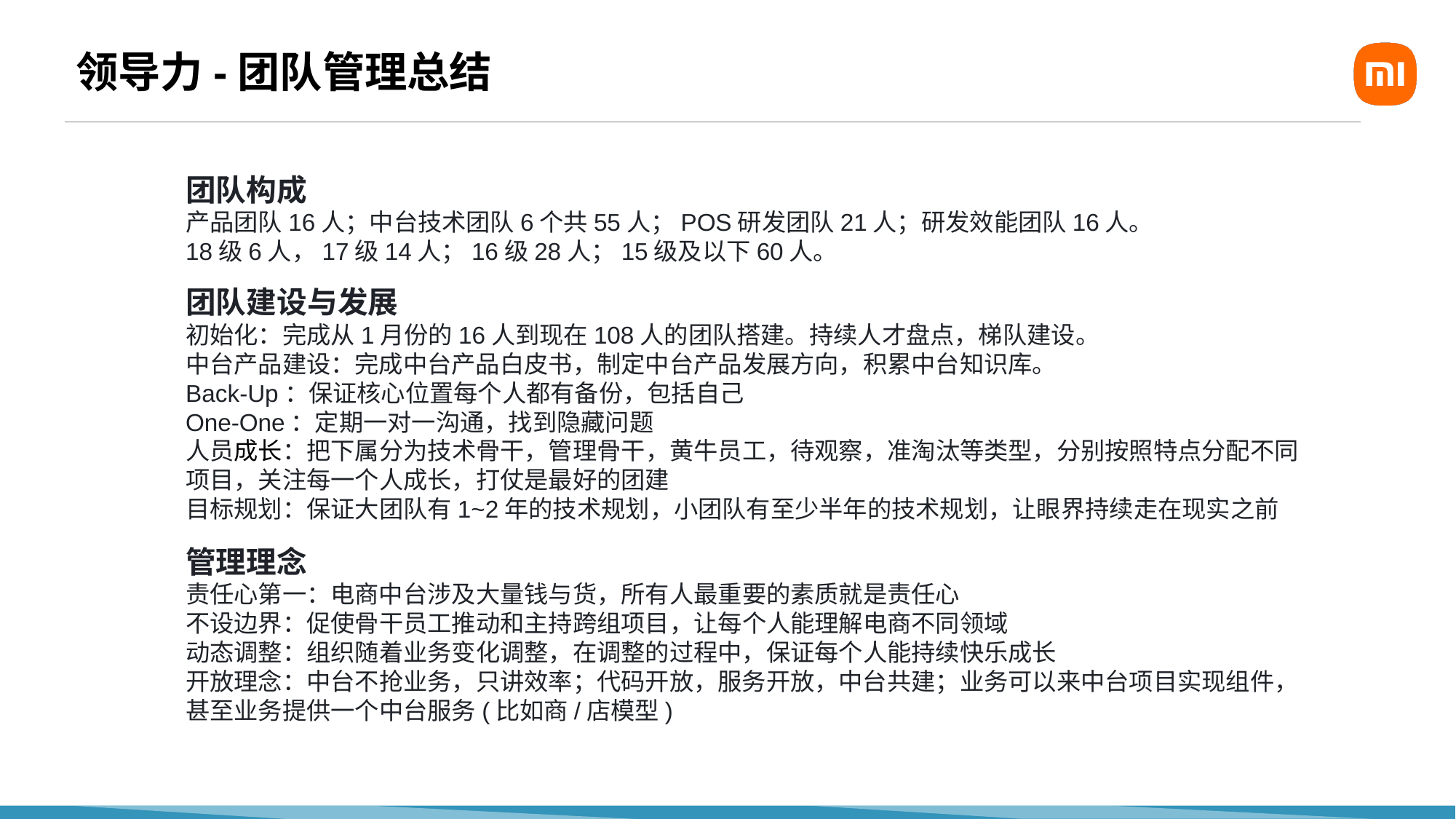

# 领导力-团队管理总结
团队构成
产品团队16人；中台技术团队6个共55人；POS研发团队21人；研发效能团队16人。
18级6人，17级14人；16级28人；15级及以下60人。
团队建设与发展
初始化：完成从1月份的16人到现在108人的团队搭建。持续人才盘点，梯队建设。
中台产品建设：完成中台产品白皮书，制定中台产品发展方向，积累中台知识库。
Back-Up：保证核心位置每个人都有备份，包括自己
One-One：定期一对一沟通，找到隐藏问题
人员成长：把下属分为技术骨干，管理骨干，黄牛员工，待观察，准淘汰等类型，分别按照特点分配不同项目，关注每一个人成长，打仗是最好的团建
目标规划：保证大团队有1~2年的技术规划，小团队有至少半年的技术规划，让眼界持续走在现实之前
管理理念
责任心第一：电商中台涉及大量钱与货，所有人最重要的素质就是责任心
不设边界：促使骨干员工推动和主持跨组项目，让每个人能理解电商不同领域
动态调整：组织随着业务变化调整，在调整的过程中，保证每个人能持续快乐成长
开放理念：中台不抢业务，只讲效率；代码开放，服务开放，中台共建；业务可以来中台项目实现组件，甚至业务提供一个中台服务(比如商/店模型)